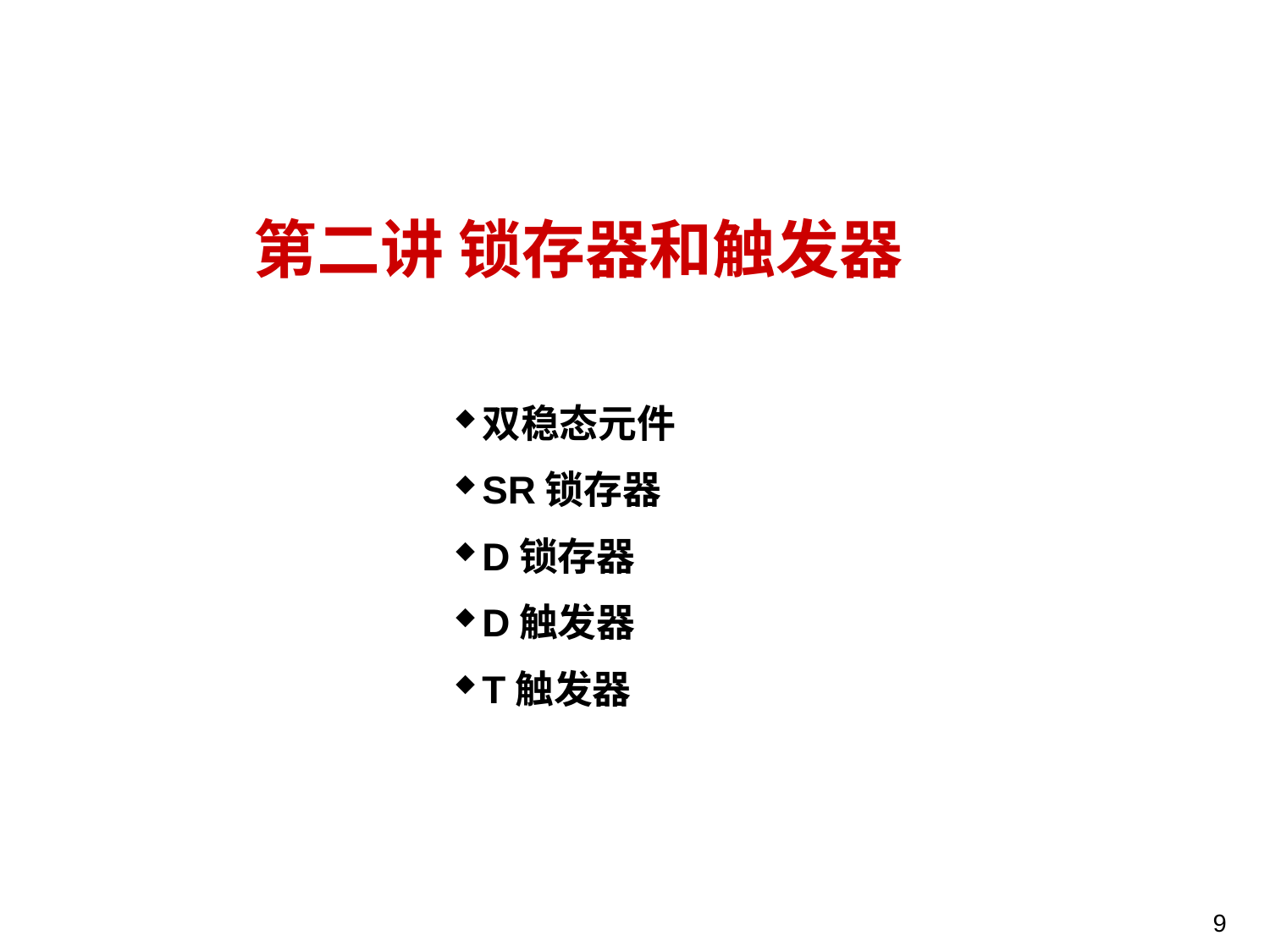

# 第二讲 锁存器和触发器
双稳态元件
SR锁存器
D锁存器
D触发器
T触发器
9